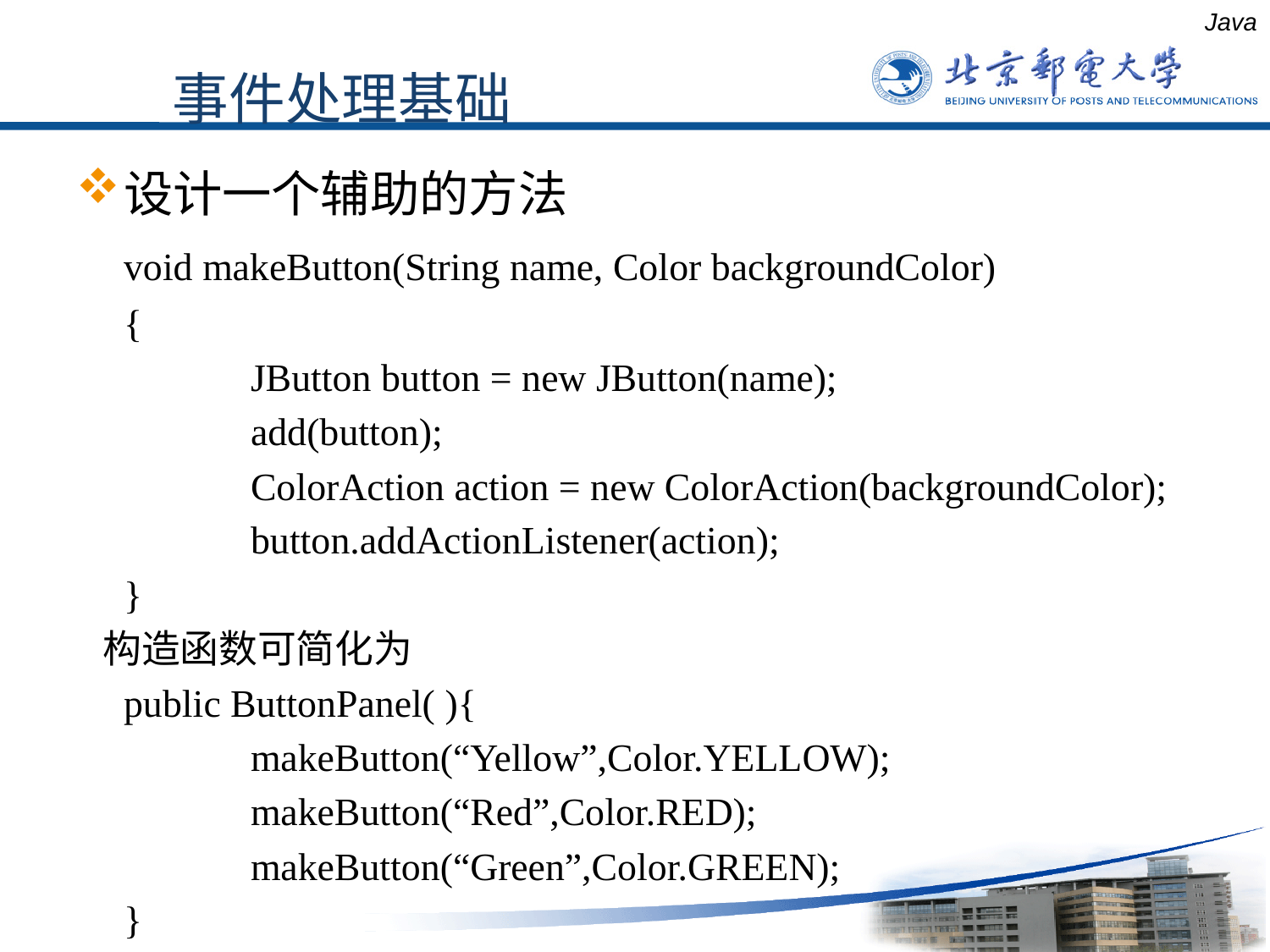

Java
事件处理基础
设计一个辅助的方法
	void makeButton(String name, Color backgroundColor)
	{
		JButton button = new JButton(name);
   		add(button);
		ColorAction action = new ColorAction(backgroundColor);
		button.addActionListener(action);
	}
  构造函数可简化为
	public ButtonPanel( ){
		makeButton(“Yellow”,Color.YELLOW);
		makeButton(“Red”,Color.RED);
		makeButton(“Green”,Color.GREEN);
	}